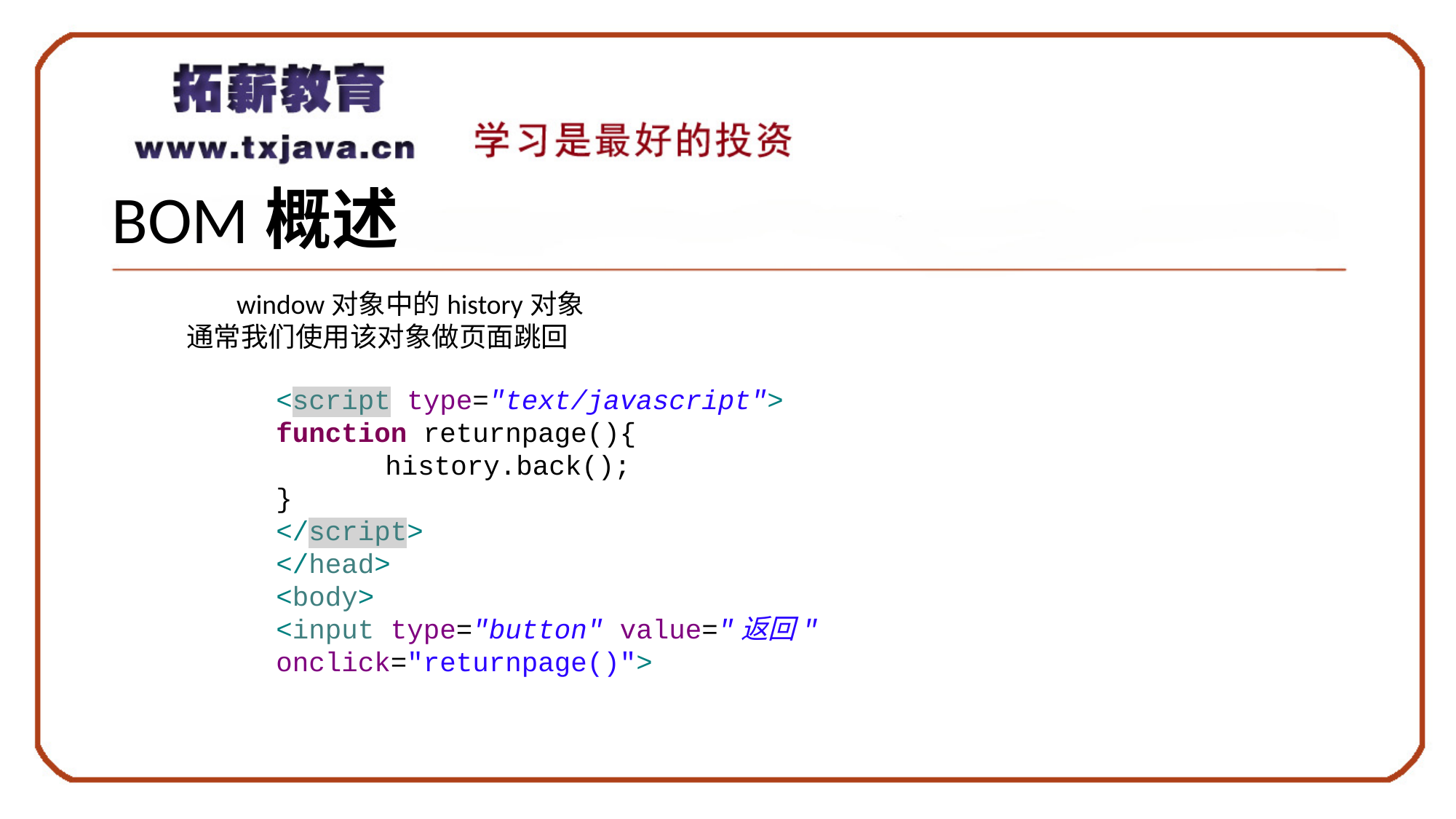

# BOM概述
	window对象中的history对象
通常我们使用该对象做页面跳回
<script type="text/javascript">
function returnpage(){
	history.back();
}
</script>
</head>
<body>
<input type="button" value="返回" onclick="returnpage()">